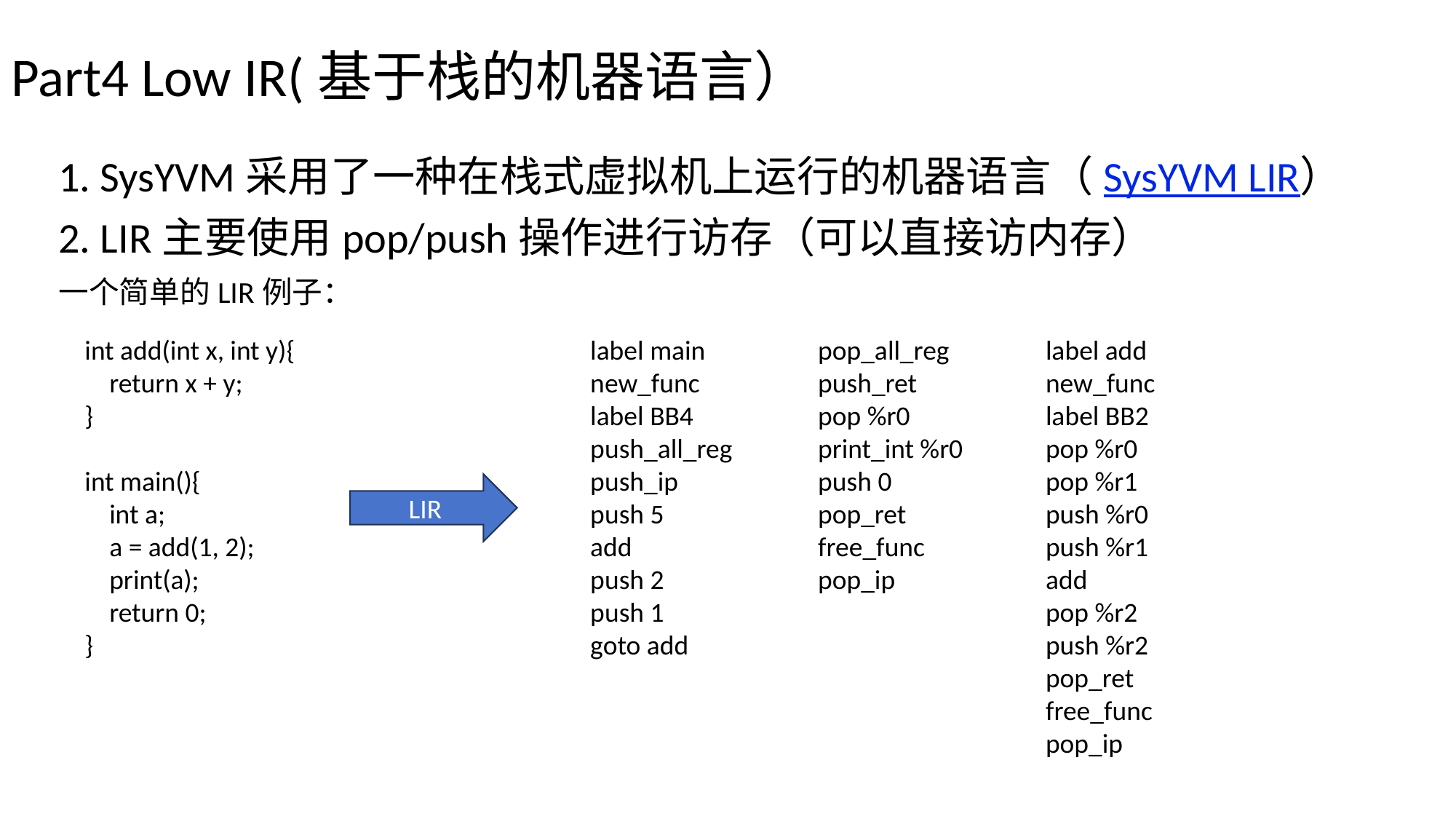

# Part4 Low IR(基于栈的机器语言）
1. SysYVM采用了一种在栈式虚拟机上运行的机器语言（SysYVM LIR）
2. LIR主要使用pop/push操作进行访存（可以直接访内存）
一个简单的LIR例子：

int add(int x, int y){
    return x + y;
}

int main(){
    int a;
    a = add(1, 2);
    print(a);
    return 0;
}
label main
new_func
label BB4
push_all_reg
push_ip
push 5
add
push 2
push 1
goto add
pop_all_reg
push_ret
pop %r0
print_int %r0
push 0
pop_ret
free_func
pop_ip
label add
new_func
label BB2
pop %r0
pop %r1
push %r0
push %r1
add
pop %r2
push %r2
pop_ret
free_func
pop_ip
LIR